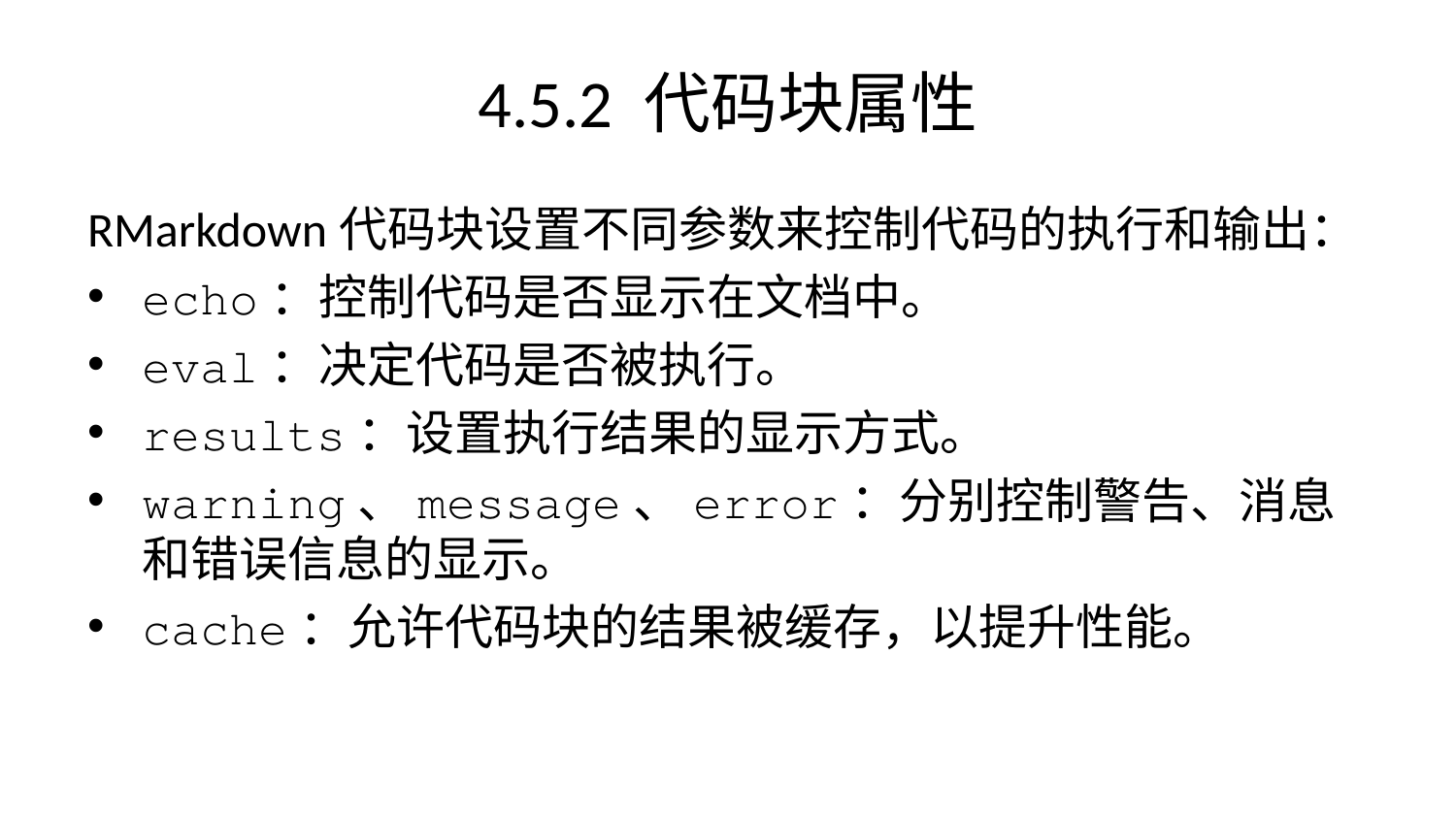

# 4.5.2 代码块属性
RMarkdown代码块设置不同参数来控制代码的执行和输出：
echo：控制代码是否显示在文档中。
eval：决定代码是否被执行。
results：设置执行结果的显示方式。
warning、message、error：分别控制警告、消息和错误信息的显示。
cache：允许代码块的结果被缓存，以提升性能。